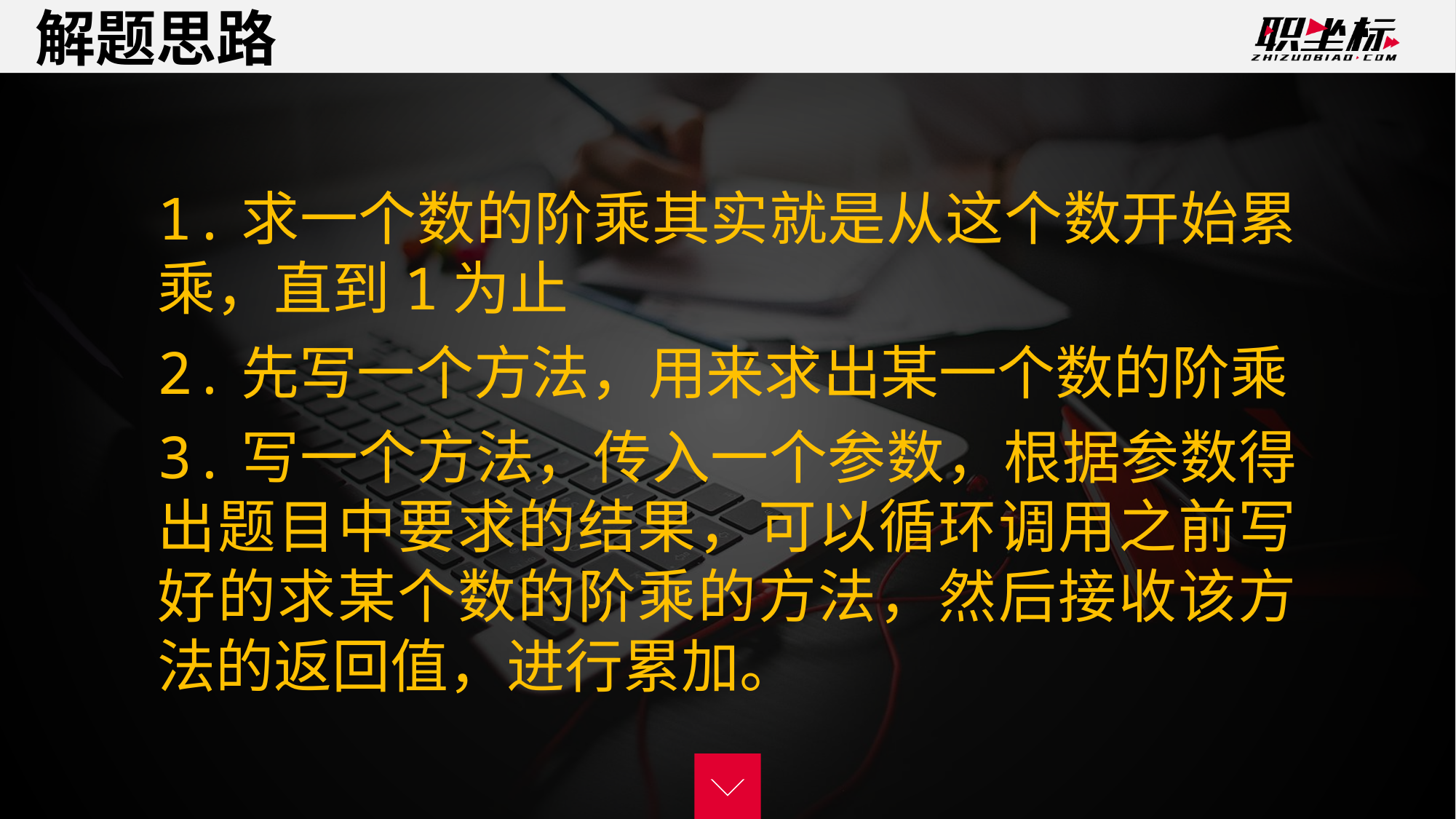

解题思路

1.求一个数的阶乘其实就是从这个数开始累乘，直到1为止
2.先写一个方法，用来求出某一个数的阶乘
3.写一个方法，传入一个参数，根据参数得出题目中要求的结果，可以循环调用之前写好的求某个数的阶乘的方法，然后接收该方法的返回值，进行累加。